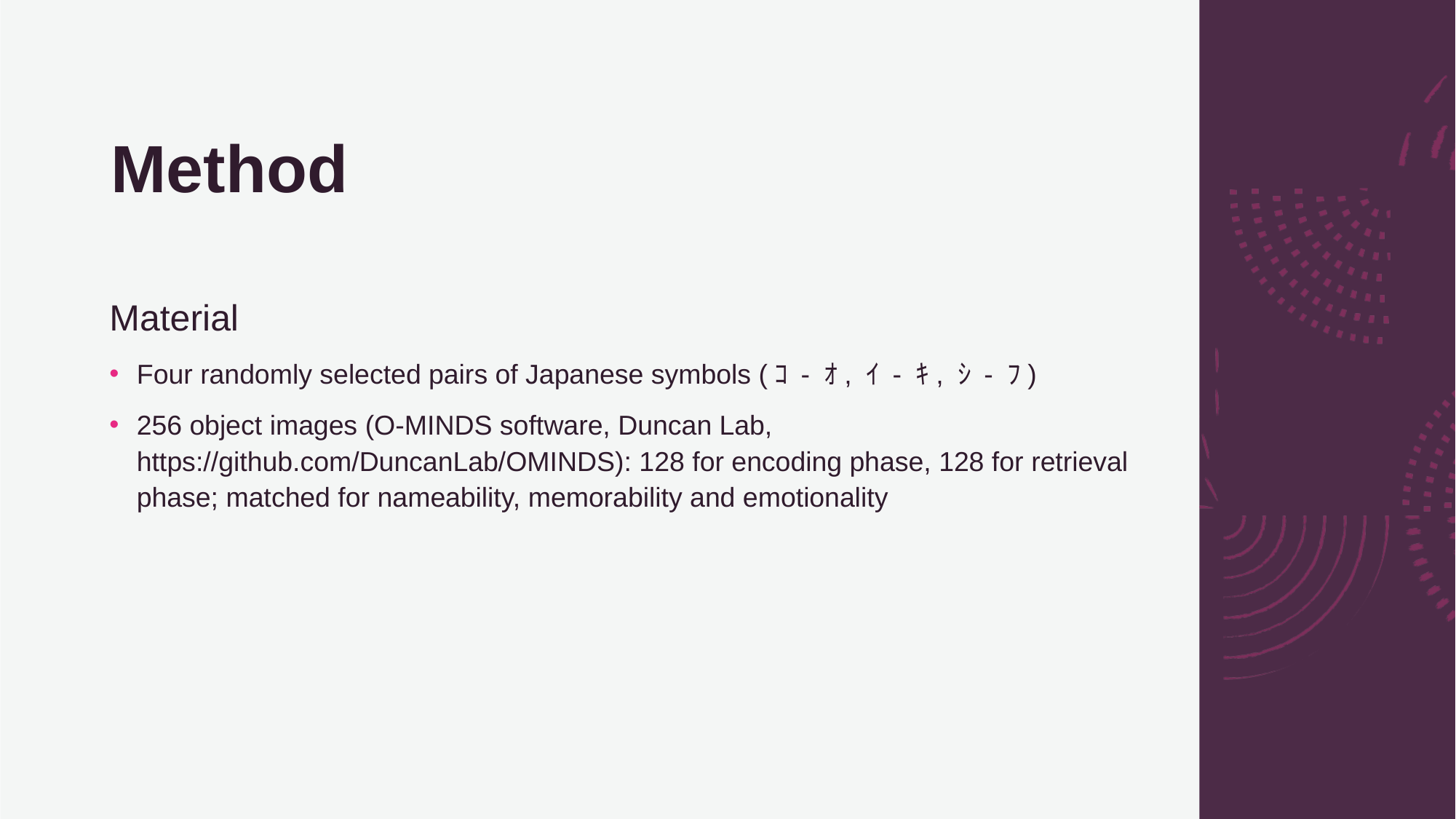

# Method
Material
Four randomly selected pairs of Japanese symbols (ｺ - ｵ, ｲ - ｷ, ｼ - ﾌ)
256 object images (O-MINDS software, Duncan Lab, https://github.com/DuncanLab/OMINDS): 128 for encoding phase, 128 for retrieval phase; matched for nameability, memorability and emotionality

13